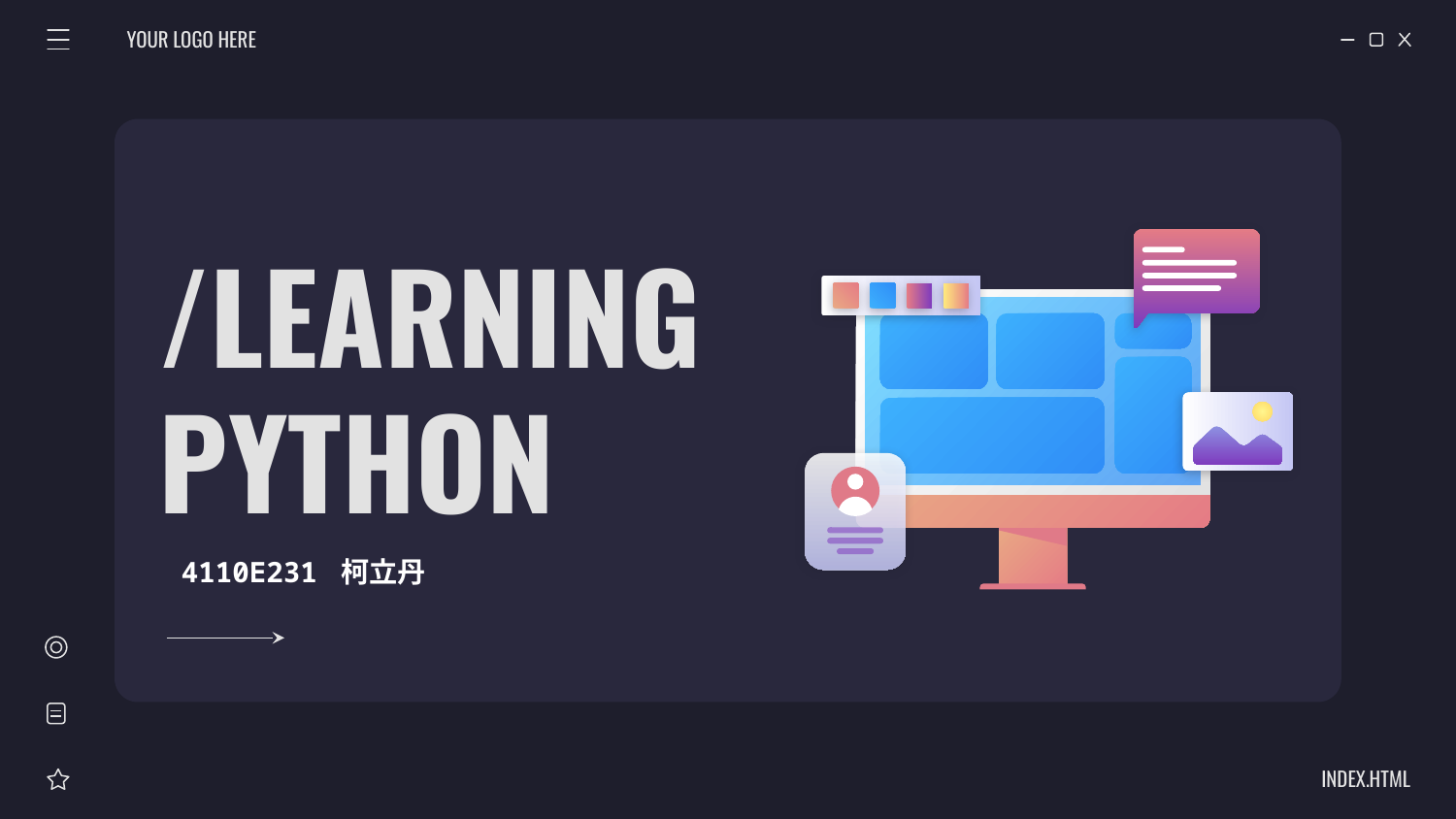

YOUR LOGO HERE

# /LEARNING PYTHON

4110E231 柯立丹

INDEX.HTML